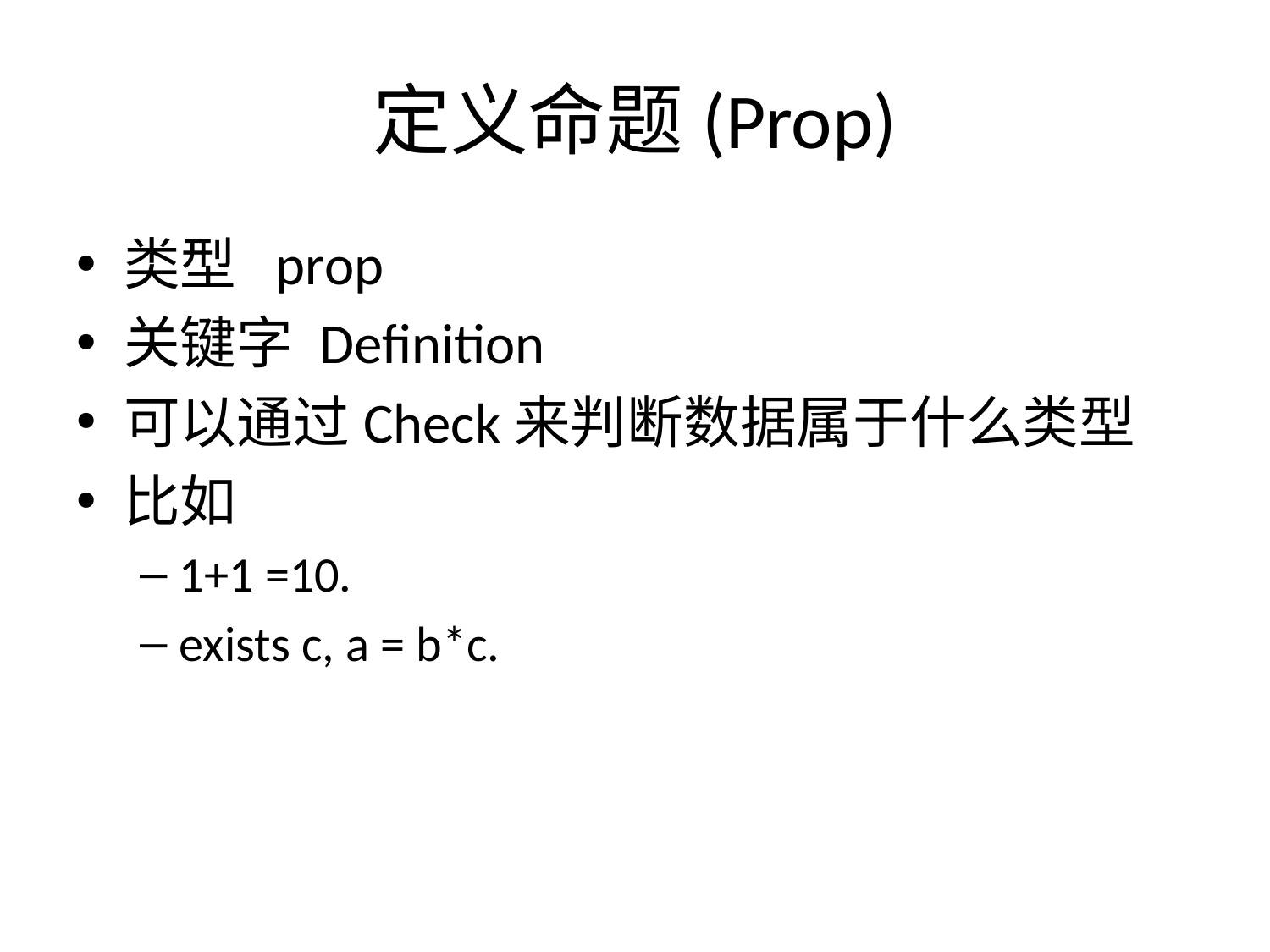

# 定义命题(Prop)
类型  prop
关键字 Definition
可以通过Check来判断数据属于什么类型
比如
1+1 =10.
exists c, a = b*c.